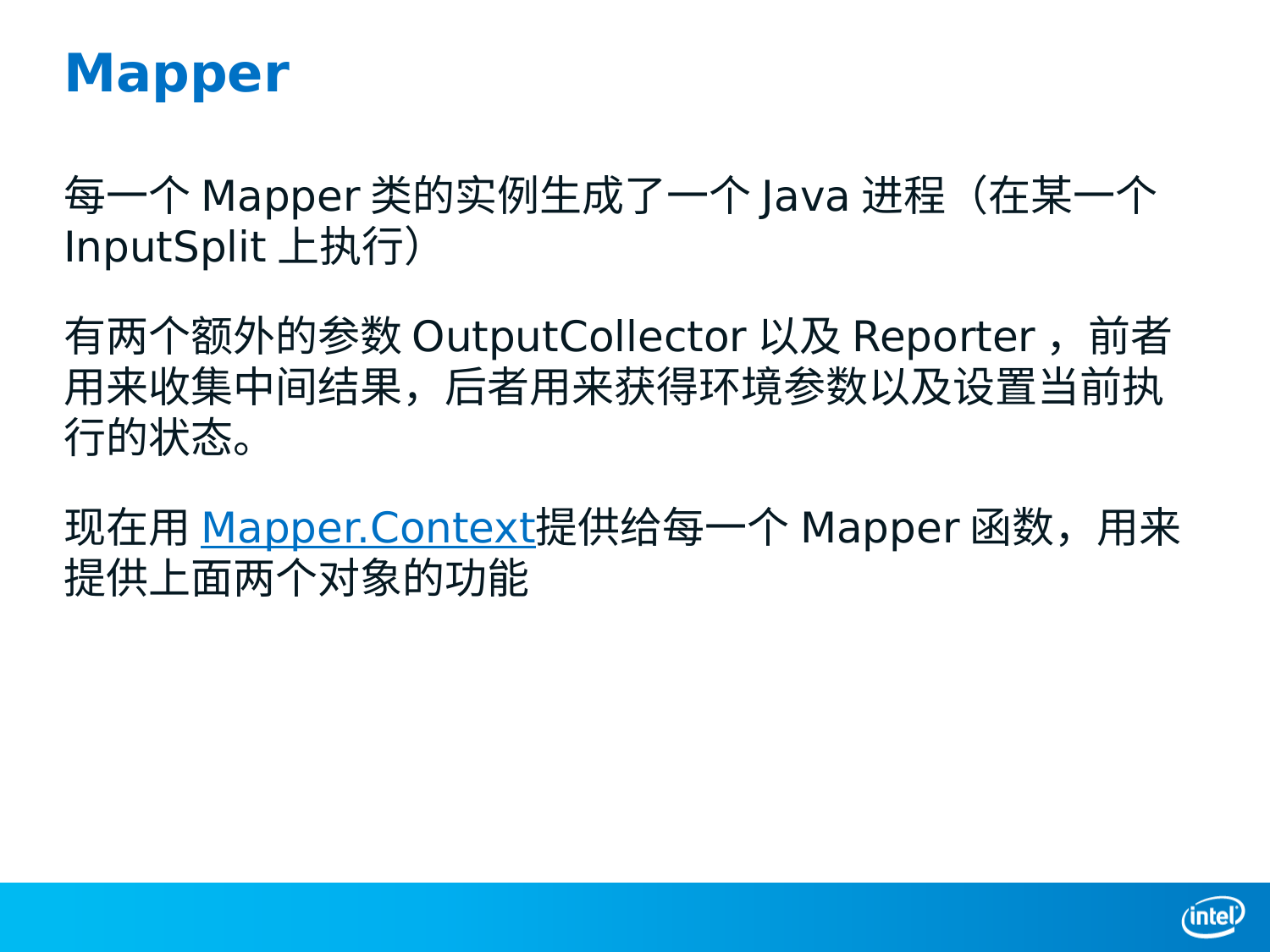

# Mapper
每一个Mapper类的实例生成了一个Java进程（在某一个InputSplit上执行）
有两个额外的参数OutputCollector以及Reporter，前者用来收集中间结果，后者用来获得环境参数以及设置当前执行的状态。
现在用Mapper.Context提供给每一个Mapper函数，用来提供上面两个对象的功能